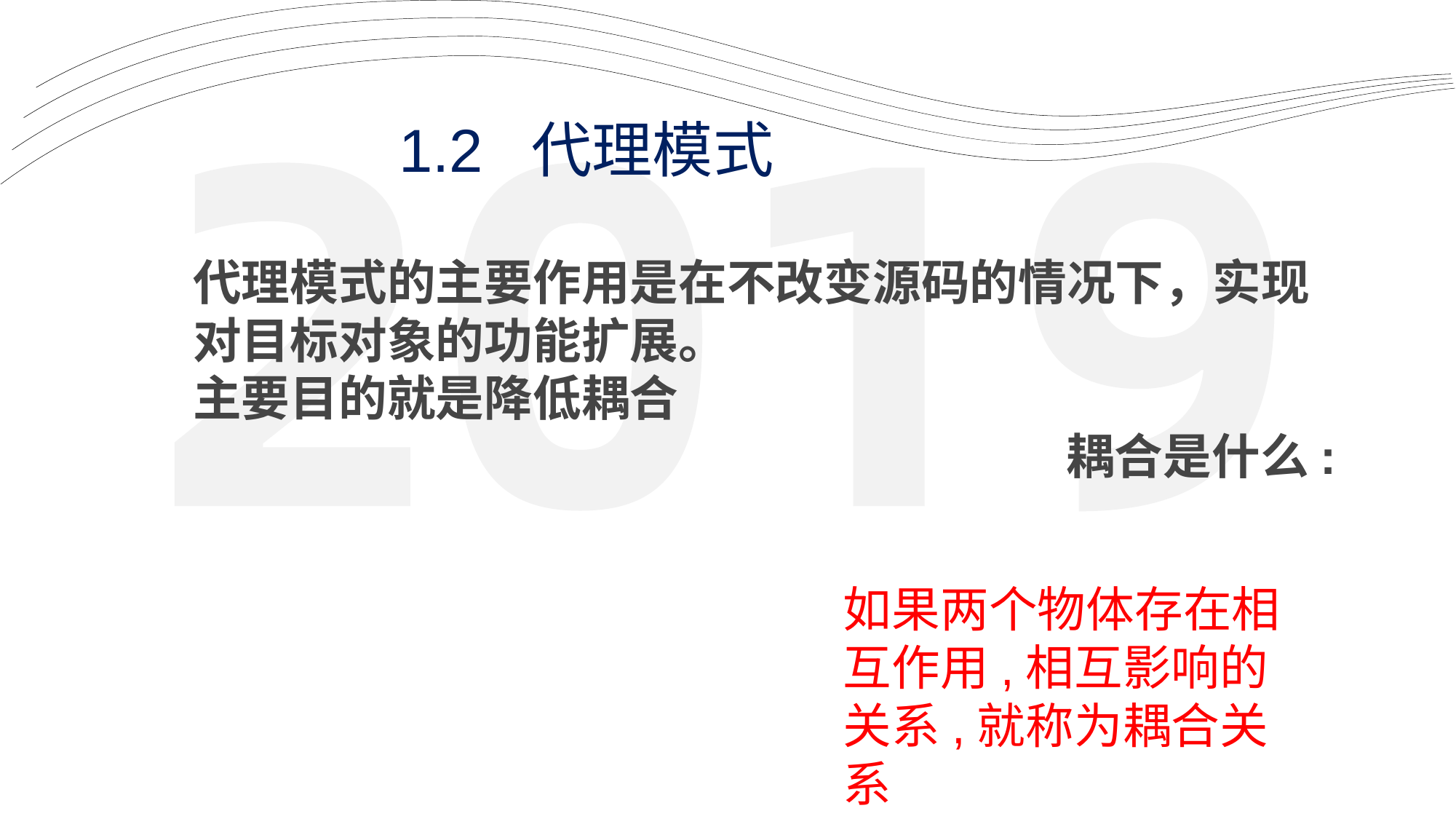

1.2  代理模式

代理模式的主要作用是在不改变源码的情况下，实现对目标对象的功能扩展。
主要目的就是降低耦合
								耦合是什么:

如果两个物体存在相互作用,相互影响的关系,就称为耦合关系